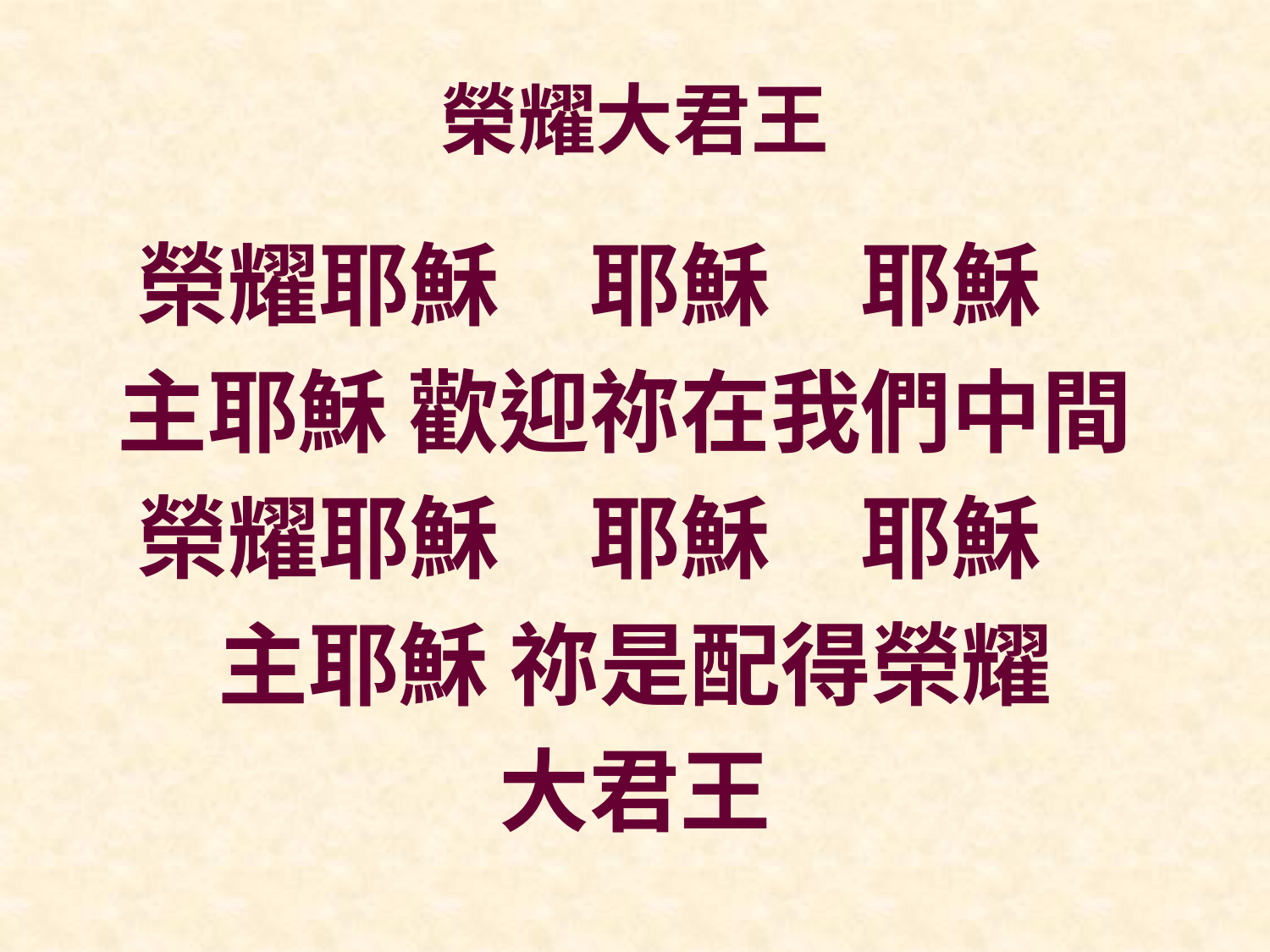

# 榮耀大君王
榮耀耶穌　耶穌　耶穌
主耶穌 歡迎祢在我們中間
榮耀耶穌　耶穌　耶穌
主耶穌 祢是配得榮耀
大君王